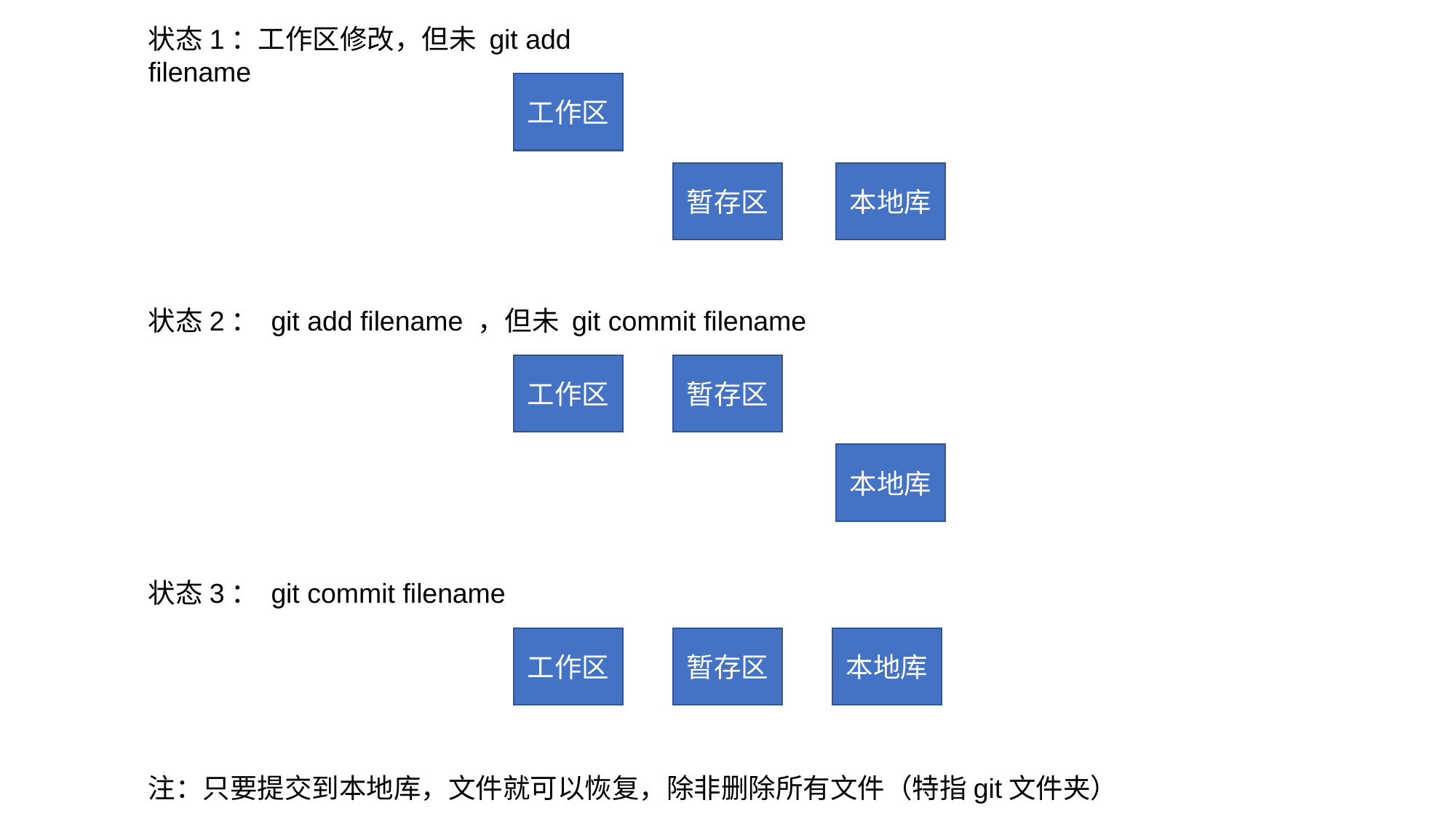

状态1：工作区修改，但未 git add filename
工作区
本地库
暂存区
状态2： git add filename ，但未 git commit filename
工作区
暂存区
本地库
状态3： git commit filename
工作区
暂存区
本地库
注：只要提交到本地库，文件就可以恢复，除非删除所有文件（特指git文件夹）